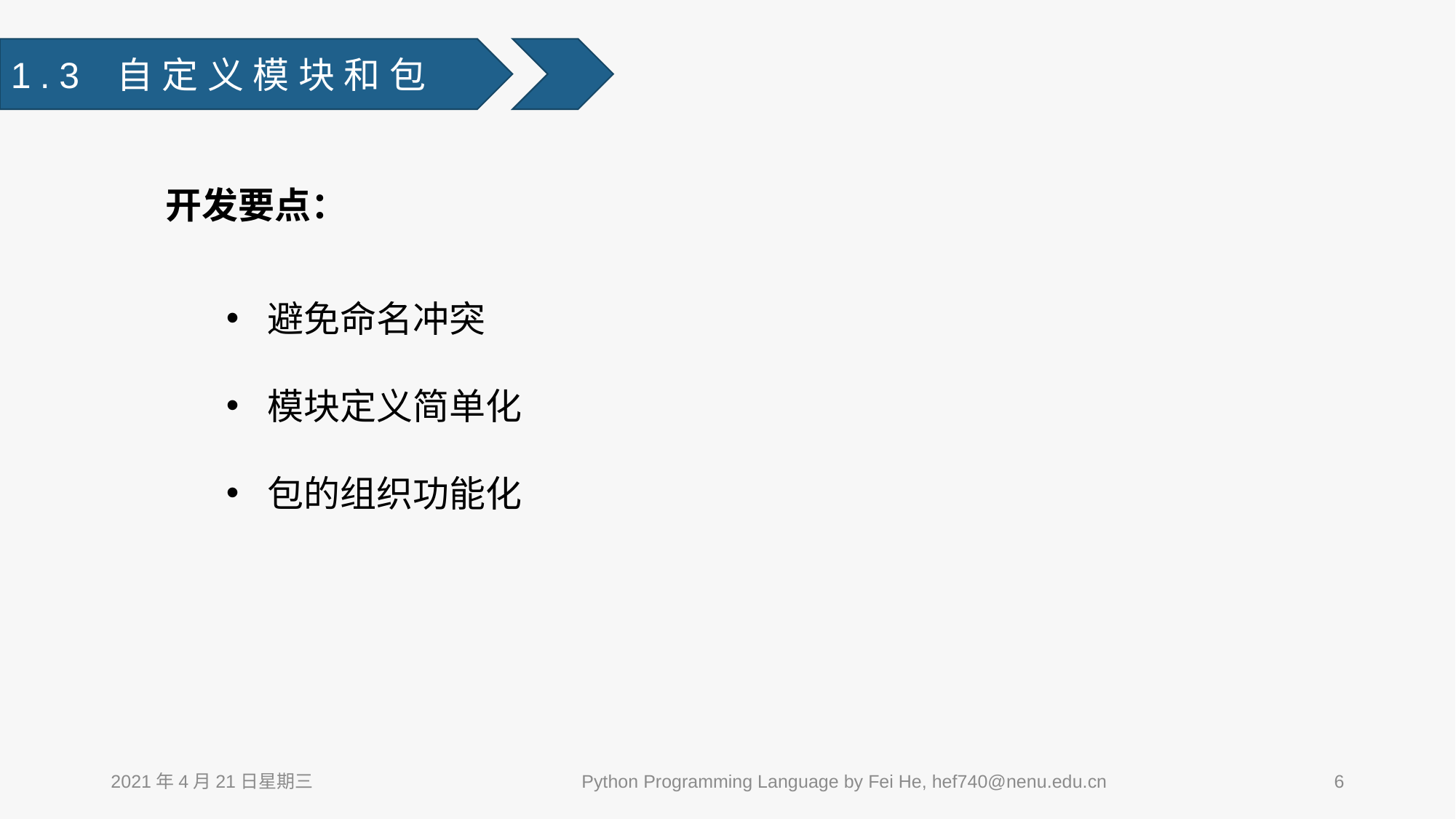

1.3 自定义模块和包

开发要点：
避免命名冲突
模块定义简单化
包的组织功能化

2021年4月21日星期三
Python Programming Language by Fei He, hef740@nenu.edu.cn
6